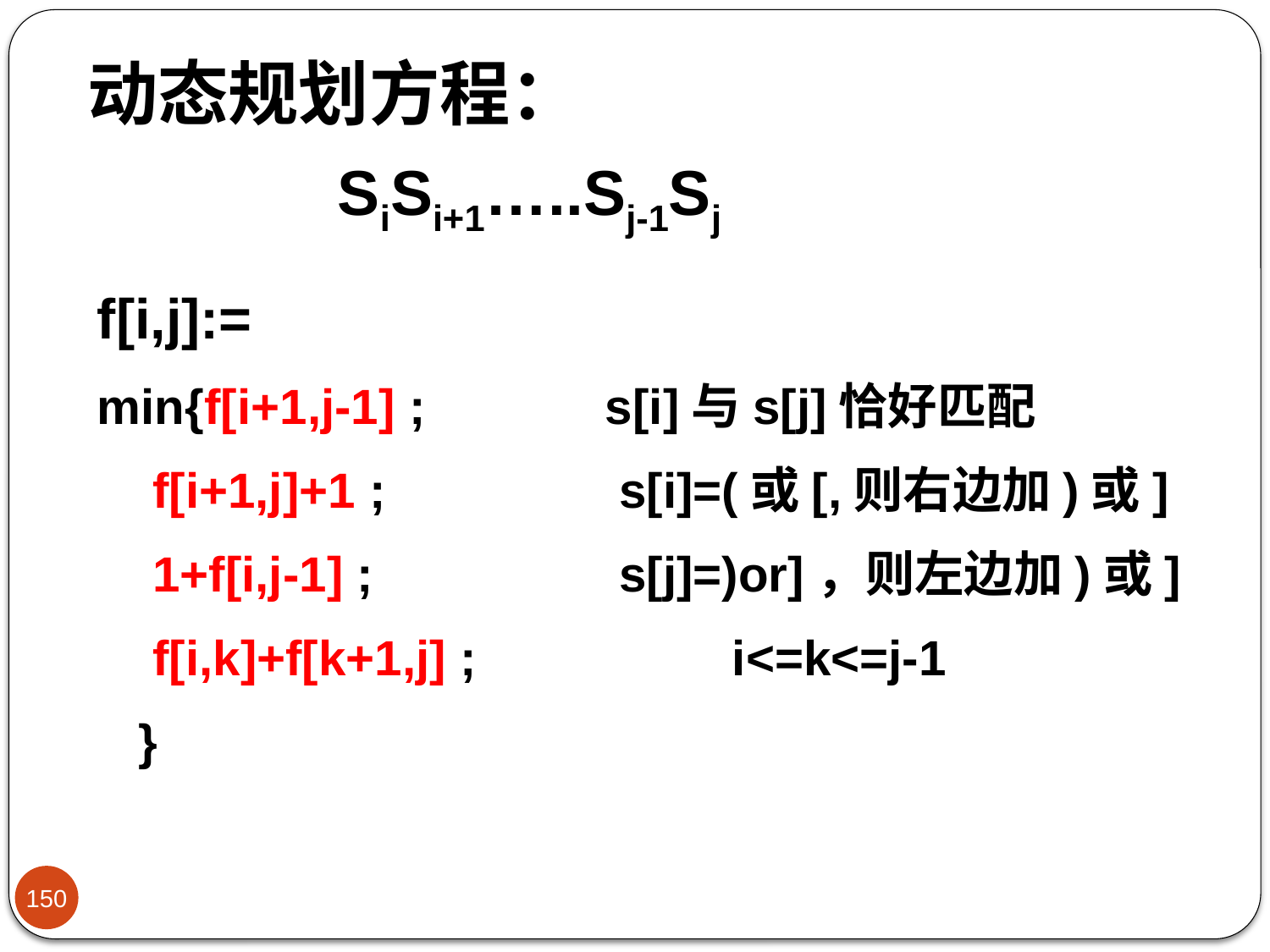

# 动态规划方程：
SiSi+1…..Sj-1Sj
f[i,j]:=
min{f[i+1,j-1] ; 		s[i]与s[j]恰好匹配
    f[i+1,j]+1 ;		 s[i]=(或[,则右边加)或]
    1+f[i,j-1] ;		 s[j]=)or]，则左边加)或]
    f[i,k]+f[k+1,j] ; 		i<=k<=j-1
   }
150